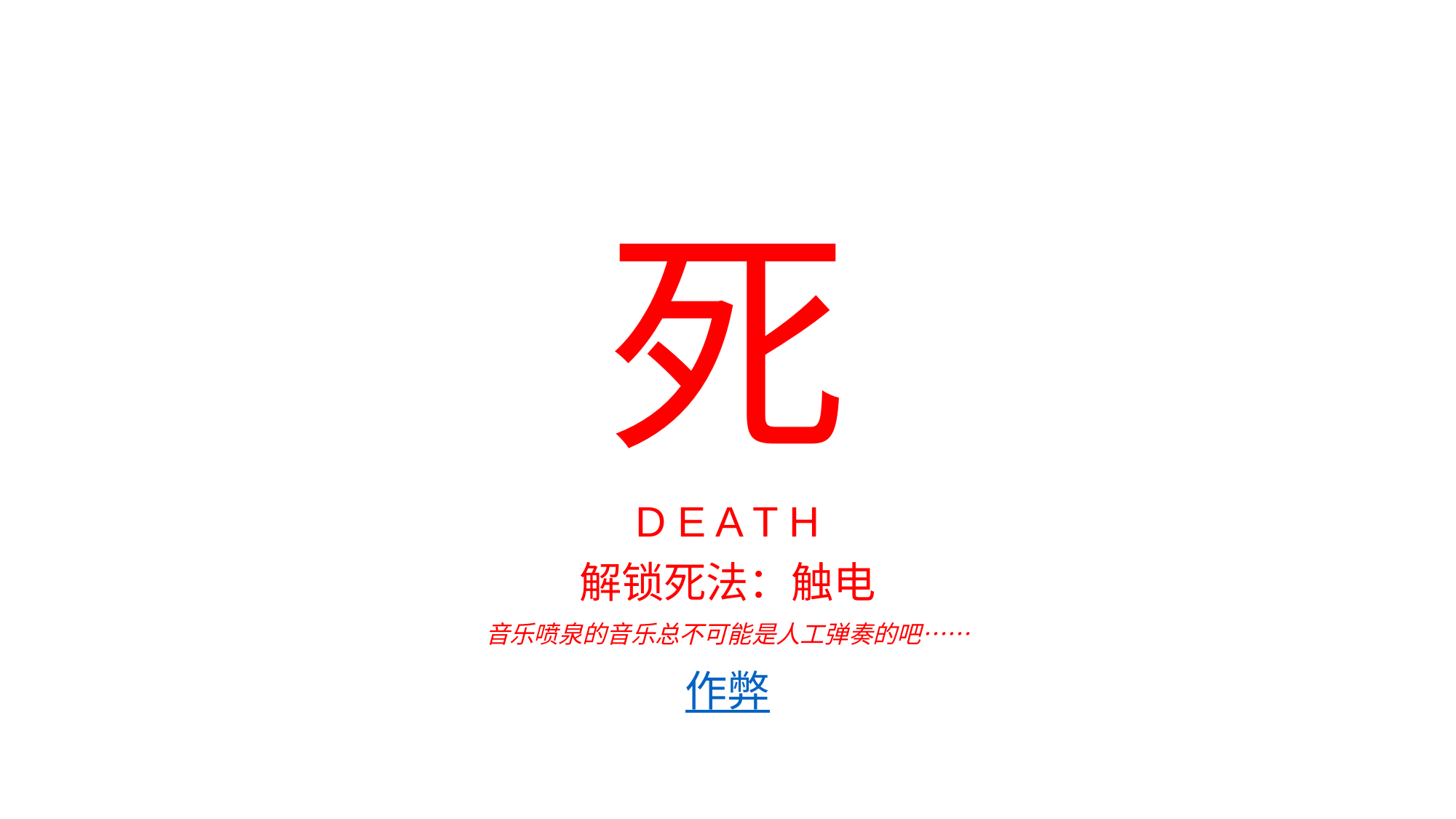

死
D E A T H
解锁死法：触电
音乐喷泉的音乐总不可能是人工弹奏的吧……
作弊